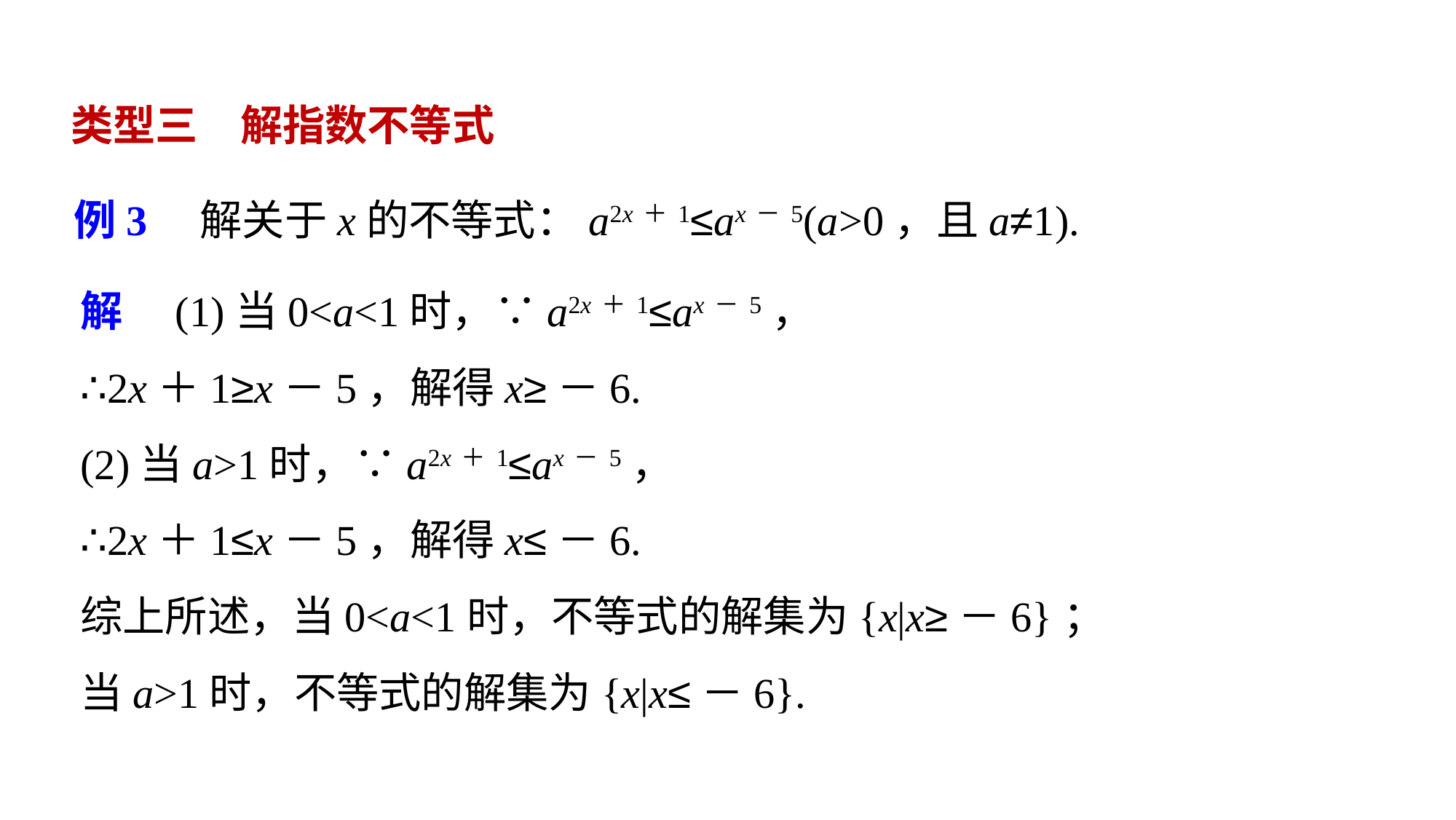

类型三　解指数不等式
例3　解关于x的不等式：a2x＋1≤ax－5(a>0，且a≠1).
解　(1)当0<a<1时，∵a2x＋1≤ax－5，
∴2x＋1≥x－5，解得x≥－6.
(2)当a>1时，∵a2x＋1≤ax－5，
∴2x＋1≤x－5，解得x≤－6.
综上所述，当0<a<1时，不等式的解集为{x|x≥－6}；
当a>1时，不等式的解集为{x|x≤－6}.